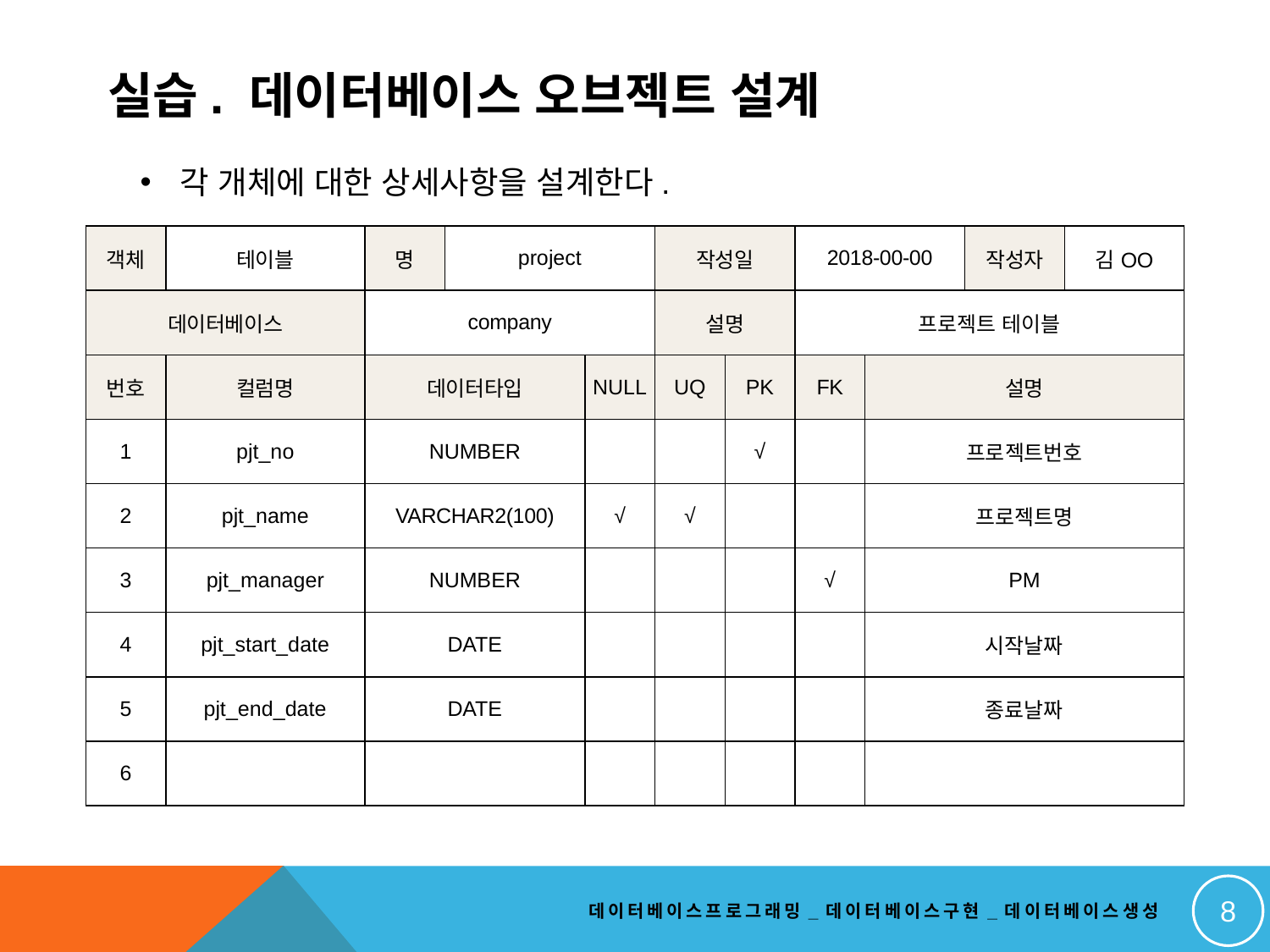

실습. 데이터베이스 오브젝트 설계
각 개체에 대한 상세사항을 설계한다.
| 객체 | 테이블 | 명 | project |  | 작성일 |  | 2018-00-00 |  | 작성자 | 김OO |
| --- | --- | --- | --- | --- | --- | --- | --- | --- | --- | --- |
| 데이터베이스 |  | company |  |  | 설명 |  | 프로젝트 테이블 |  |  |  |
| 번호 | 컬럼명 | 데이터타입 |  | NULL | UQ | PK | FK | 설명 |  |  |
| 1 | pjt\_no | NUMBER |  |  |  | √ |  | 프로젝트번호 |  |  |
| 2 | pjt\_name | VARCHAR2(100) |  | √ | √ |  |  | 프로젝트명 |  |  |
| 3 | pjt\_manager | NUMBER |  |  |  |  | √ | PM |  |  |
| 4 | pjt\_start\_date | DATE |  |  |  |  |  | 시작날짜 |  |  |
| 5 | pjt\_end\_date | DATE |  |  |  |  |  | 종료날짜 |  |  |
| 6 |  |  |  |  |  |  |  |  |  |  |
8
데이터베이스프로그래밍_데이터베이스구현_데이터베이스생성